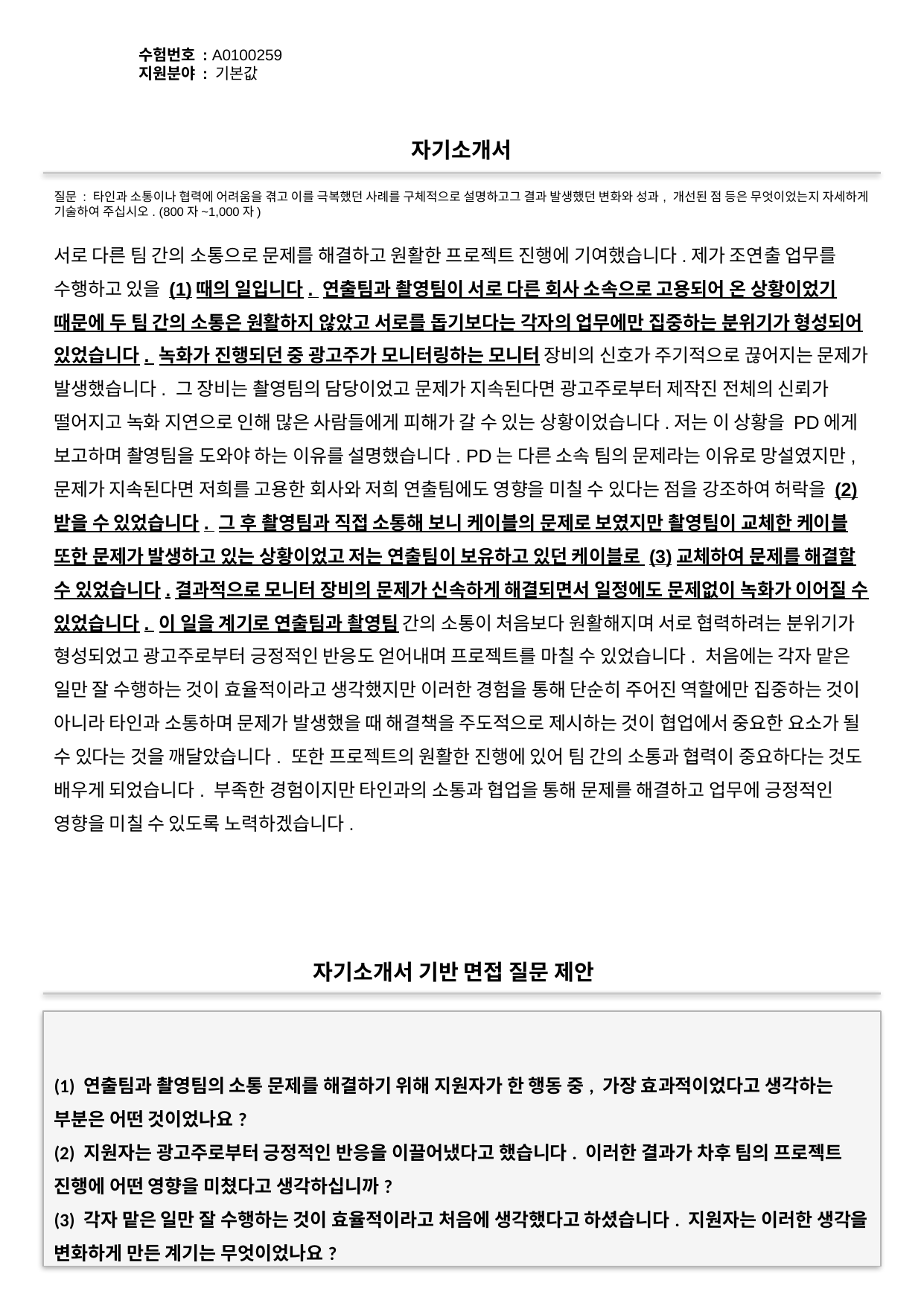

수험번호 : A0100259
지원분야 : 기본값
#

자기소개서

질문 : 타인과 소통이나 협력에 어려움을 겪고 이를 극복했던 사례를 구체적으로 설명하고그 결과 발생했던 변화와 성과, 개선된 점 등은 무엇이었는지 자세하게 기술하여 주십시오. (800자~1,000자)

서로 다른 팀 간의 소통으로 문제를 해결하고 원활한 프로젝트 진행에 기여했습니다.제가 조연출 업무를 수행하고 있을 (1)때의 일입니다. 연출팀과 촬영팀이 서로 다른 회사 소속으로 고용되어 온 상황이었기 때문에 두 팀 간의 소통은 원활하지 않았고 서로를 돕기보다는 각자의 업무에만 집중하는 분위기가 형성되어 있었습니다. 녹화가 진행되던 중 광고주가 모니터링하는 모니터 장비의 신호가 주기적으로 끊어지는 문제가 발생했습니다. 그 장비는 촬영팀의 담당이었고 문제가 지속된다면 광고주로부터 제작진 전체의 신뢰가 떨어지고 녹화 지연으로 인해 많은 사람들에게 피해가 갈 수 있는 상황이었습니다.저는 이 상황을 PD에게 보고하며 촬영팀을 도와야 하는 이유를 설명했습니다. PD는 다른 소속 팀의 문제라는 이유로 망설였지만, 문제가 지속된다면 저희를 고용한 회사와 저희 연출팀에도 영향을 미칠 수 있다는 점을 강조하여 허락을 (2)받을 수 있었습니다. 그 후 촬영팀과 직접 소통해 보니 케이블의 문제로 보였지만 촬영팀이 교체한 케이블 또한 문제가 발생하고 있는 상황이었고 저는 연출팀이 보유하고 있던 케이블로 (3)교체하여 문제를 해결할 수 있었습니다.결과적으로 모니터 장비의 문제가 신속하게 해결되면서 일정에도 문제없이 녹화가 이어질 수 있었습니다. 이 일을 계기로 연출팀과 촬영팀 간의 소통이 처음보다 원활해지며 서로 협력하려는 분위기가 형성되었고 광고주로부터 긍정적인 반응도 얻어내며 프로젝트를 마칠 수 있었습니다. 처음에는 각자 맡은 일만 잘 수행하는 것이 효율적이라고 생각했지만 이러한 경험을 통해 단순히 주어진 역할에만 집중하는 것이 아니라 타인과 소통하며 문제가 발생했을 때 해결책을 주도적으로 제시하는 것이 협업에서 중요한 요소가 될 수 있다는 것을 깨달았습니다. 또한 프로젝트의 원활한 진행에 있어 팀 간의 소통과 협력이 중요하다는 것도 배우게 되었습니다. 부족한 경험이지만 타인과의 소통과 협업을 통해 문제를 해결하고 업무에 긍정적인 영향을 미칠 수 있도록 노력하겠습니다.

자기소개서 기반 면접 질문 제안

(1) 연출팀과 촬영팀의 소통 문제를 해결하기 위해 지원자가 한 행동 중, 가장 효과적이었다고 생각하는 부분은 어떤 것이었나요?
(2) 지원자는 광고주로부터 긍정적인 반응을 이끌어냈다고 했습니다. 이러한 결과가 차후 팀의 프로젝트 진행에 어떤 영향을 미쳤다고 생각하십니까?
(3) 각자 맡은 일만 잘 수행하는 것이 효율적이라고 처음에 생각했다고 하셨습니다. 지원자는 이러한 생각을 변화하게 만든 계기는 무엇이었나요?